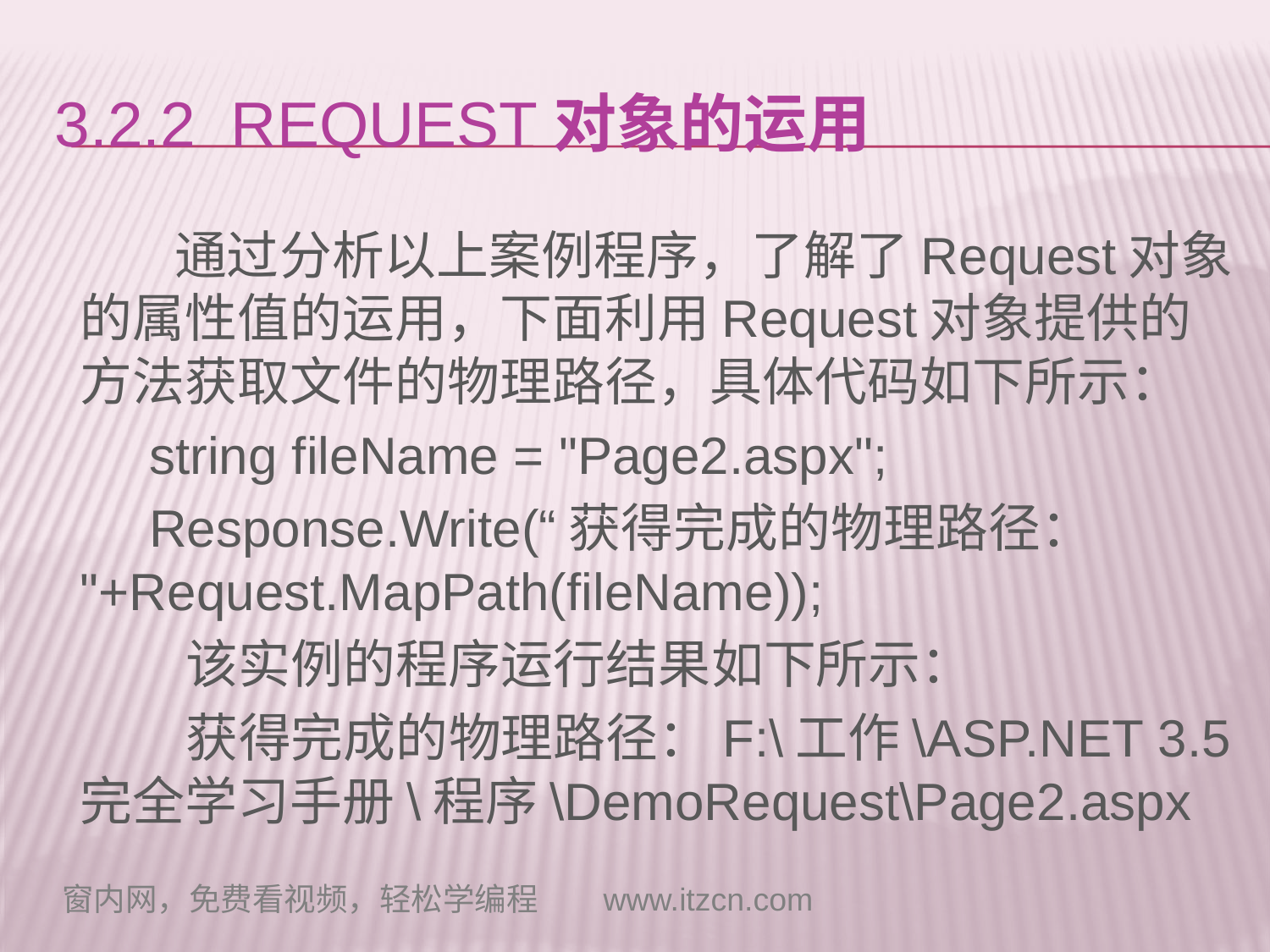

# 3.2.2  Request对象的运用
           通过分析以上案例程序，了解了Request对象的属性值的运用，下面利用Request对象提供的方法获取文件的物理路径，具体代码如下所示：
        string fileName = "Page2.aspx";
        Response.Write(“获得完成的物理路径：      "+Request.MapPath(fileName));
            该实例的程序运行结果如下所示：
            获得完成的物理路径：F:\工作\ASP.NET 3.5完全学习手册\程序\DemoRequest\Page2.aspx